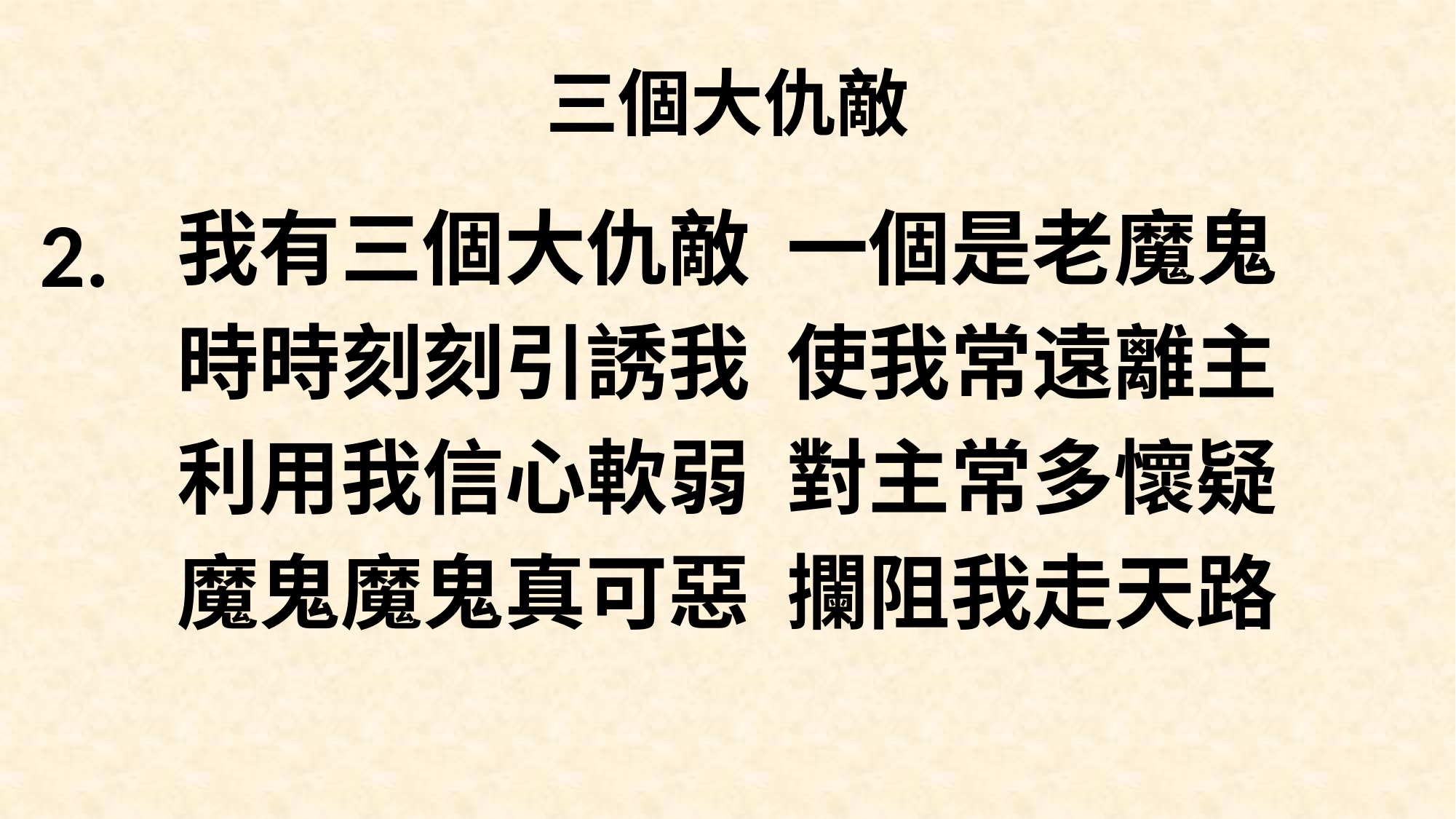

# 三個大仇敵
2.
我有三個大仇敵  一個是老魔鬼
時時刻刻引誘我  使我常遠離主
利用我信心軟弱  對主常多懷疑
魔鬼魔鬼真可惡  攔阻我走天路